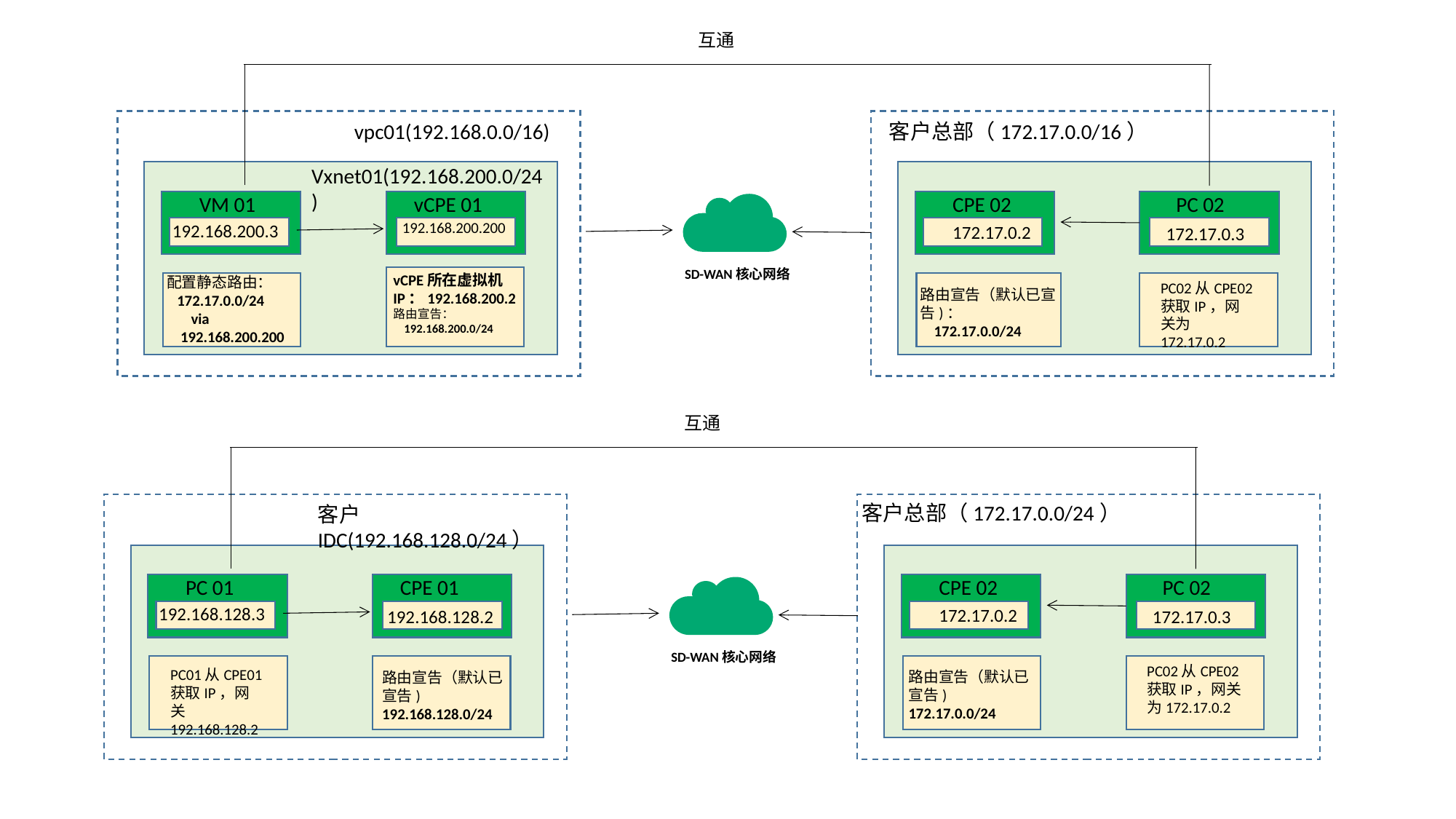

互通

vpc01(192.168.0.0/16)
客户总部（172.17.0.0/16）
Vxnet01(192.168.200.0/24)

VM 01
vCPE 01
CPE 02
PC 02

192.168.200.200
192.168.200.3
172.17.0.2
172.17.0.3

SD-WAN核心网络
vCPE所在虚拟机IP：192.168.200.2
路由宣告：
    192.168.200.0/24
配置静态路由：
   172.17.0.0/24
       via
    192.168.200.200

PC02从CPE02获取IP，网关为172.17.0.2
路由宣告（默认已宣告)：
    172.17.0.0/24
互通

客户总部（172.17.0.0/24）

客户IDC(192.168.128.0/24）

PC 01
CPE 01
CPE 02
PC 02

192.168.128.3
172.17.0.2
192.168.128.2
172.17.0.3

SD-WAN核心网络

PC02从CPE02获取IP，网关为172.17.0.2
PC01从CPE01获取IP，网关192.168.128.2
路由宣告（默认已宣告)    172.17.0.0/24
路由宣告（默认已宣告)    192.168.128.0/24